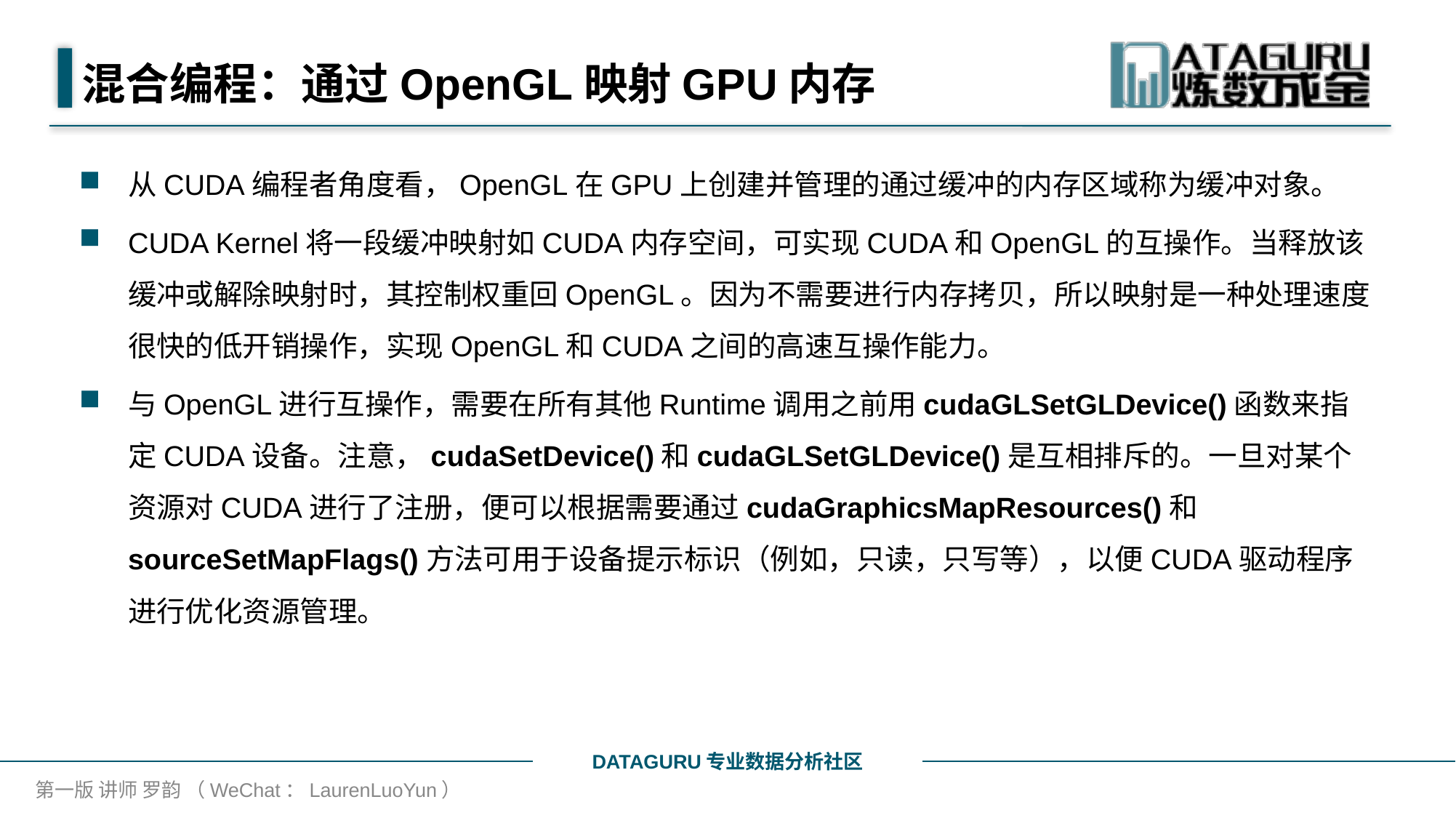

# 混合编程：通过OpenGL映射GPU内存
从CUDA编程者角度看，OpenGL在GPU上创建并管理的通过缓冲的内存区域称为缓冲对象。
CUDA Kernel将一段缓冲映射如CUDA内存空间，可实现CUDA和OpenGL的互操作。当释放该缓冲或解除映射时，其控制权重回OpenGL。因为不需要进行内存拷贝，所以映射是一种处理速度很快的低开销操作，实现OpenGL和CUDA之间的高速互操作能力。
与OpenGL进行互操作，需要在所有其他Runtime调用之前用cudaGLSetGLDevice()函数来指定CUDA设备。注意，cudaSetDevice()和cudaGLSetGLDevice()是互相排斥的。一旦对某个资源对CUDA进行了注册，便可以根据需要通过cudaGraphicsMapResources()和sourceSetMapFlags()方法可用于设备提示标识（例如，只读，只写等），以便CUDA驱动程序进行优化资源管理。